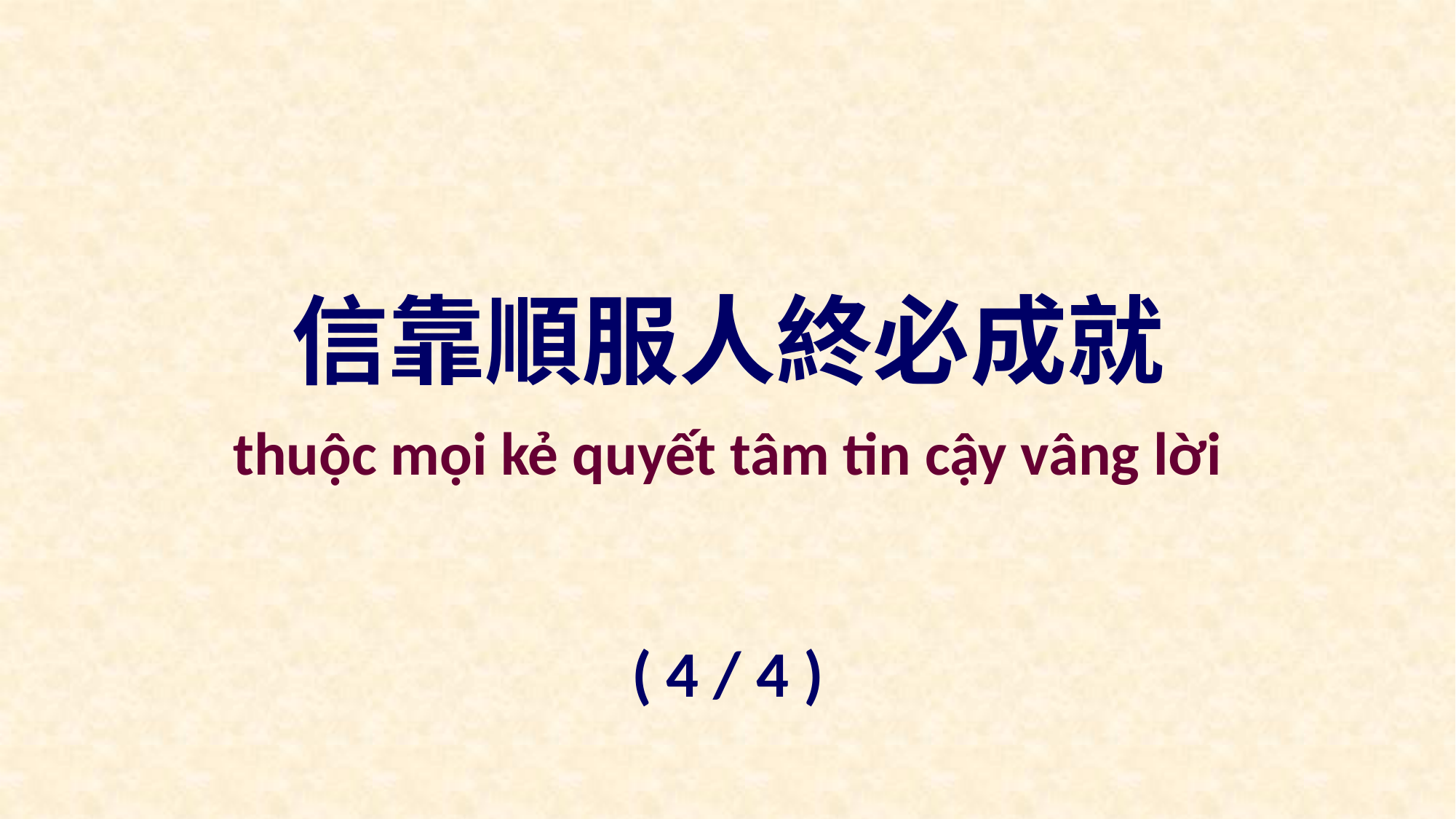

信靠順服人終必成就
thuộc mọi kẻ quyết tâm tin cậy vâng lời
( 4 / 4 )